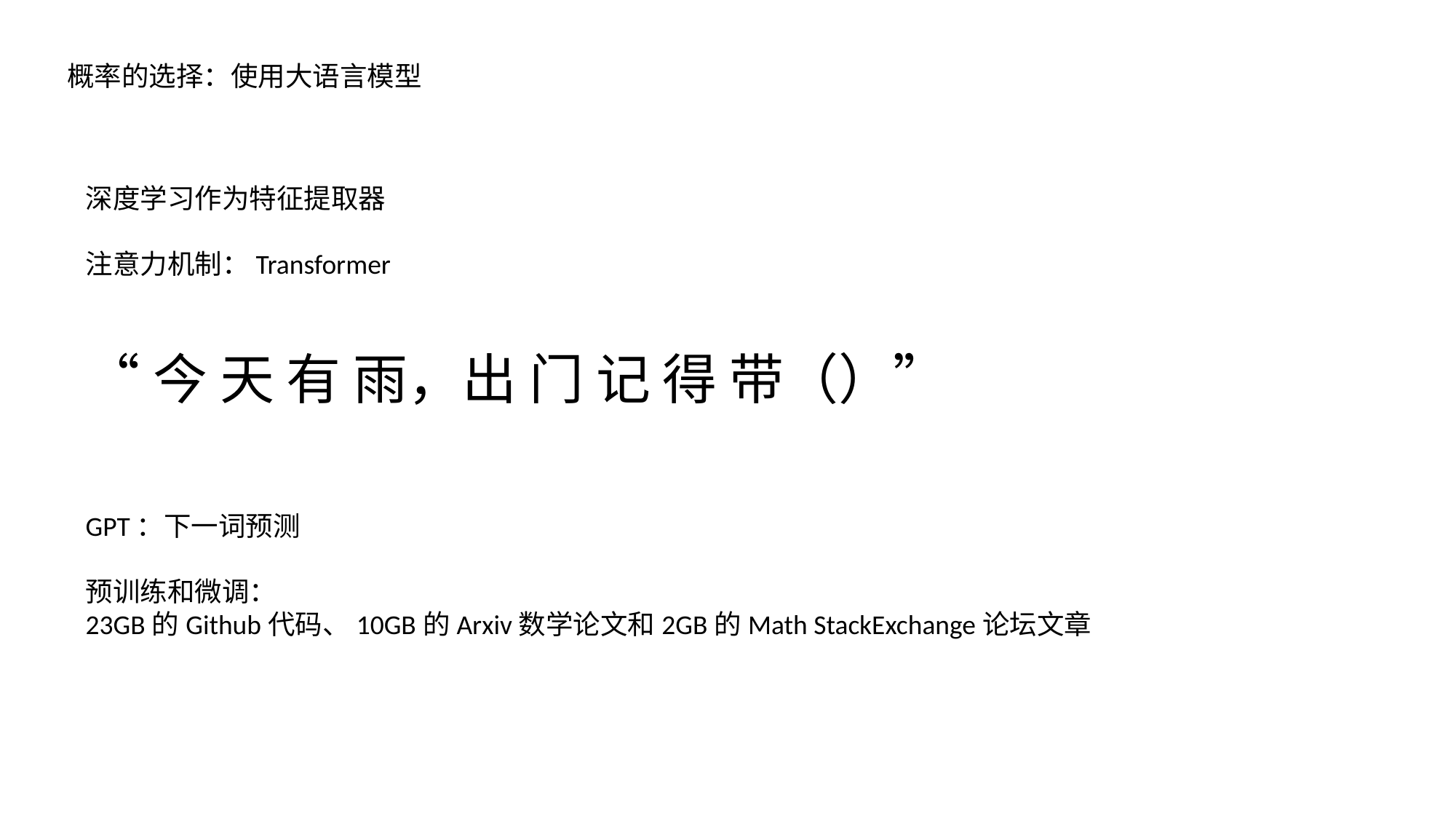

概率的选择：使用大语言模型
深度学习作为特征提取器

注意力机制：Transformer

“今 天 有 雨，出 门 记 得 带（）”

GPT：下一词预测

预训练和微调：
23GB的Github代码、10GB的Arxiv数学论文和2GB的Math StackExchange论坛文章